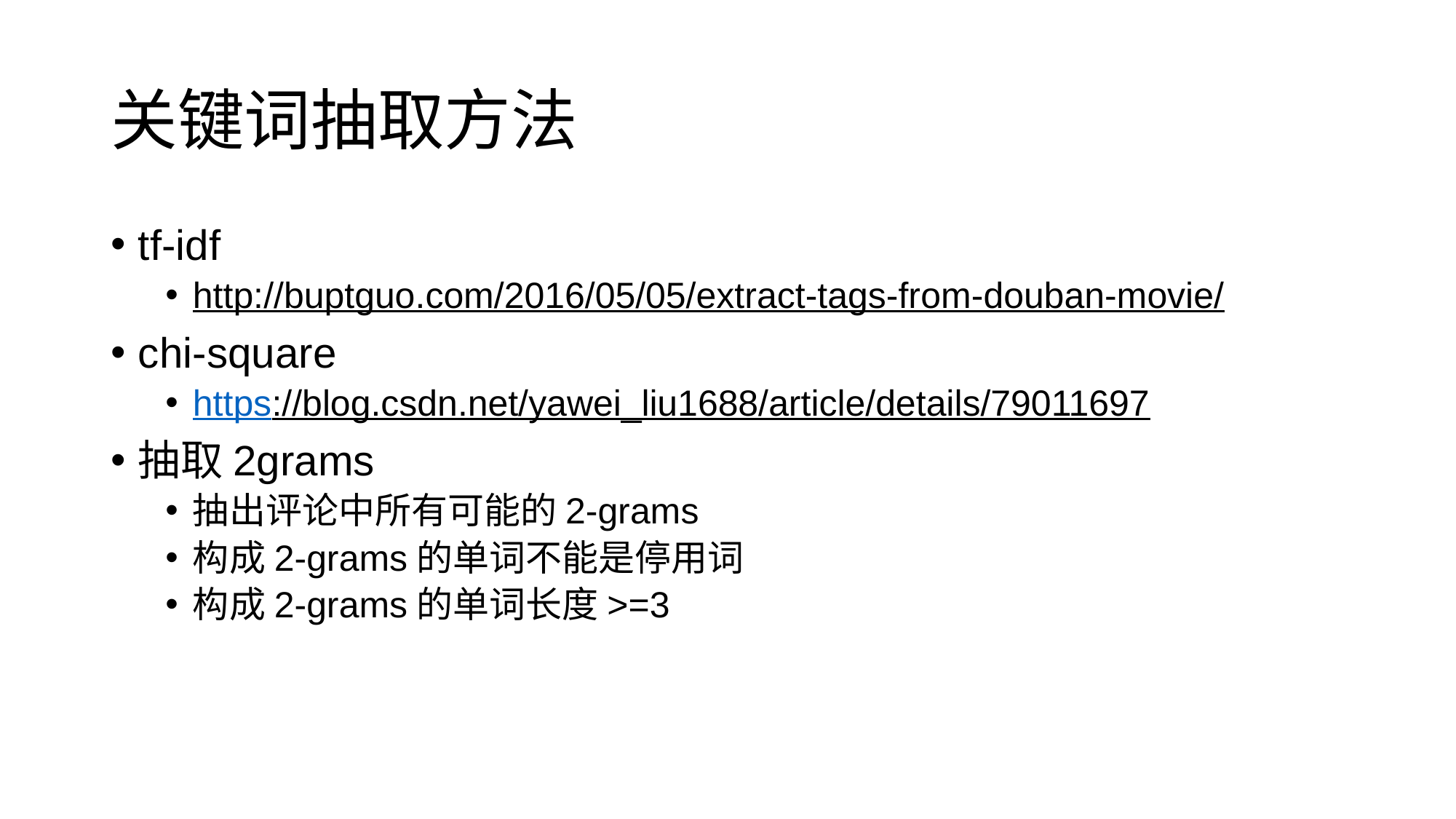

# 关键词抽取方法
tf-idf
http://buptguo.com/2016/05/05/extract-tags-from-douban-movie/
chi-square
https://blog.csdn.net/yawei_liu1688/article/details/79011697
抽取2grams
抽出评论中所有可能的2-grams
构成2-grams的单词不能是停用词
构成2-grams的单词长度>=3